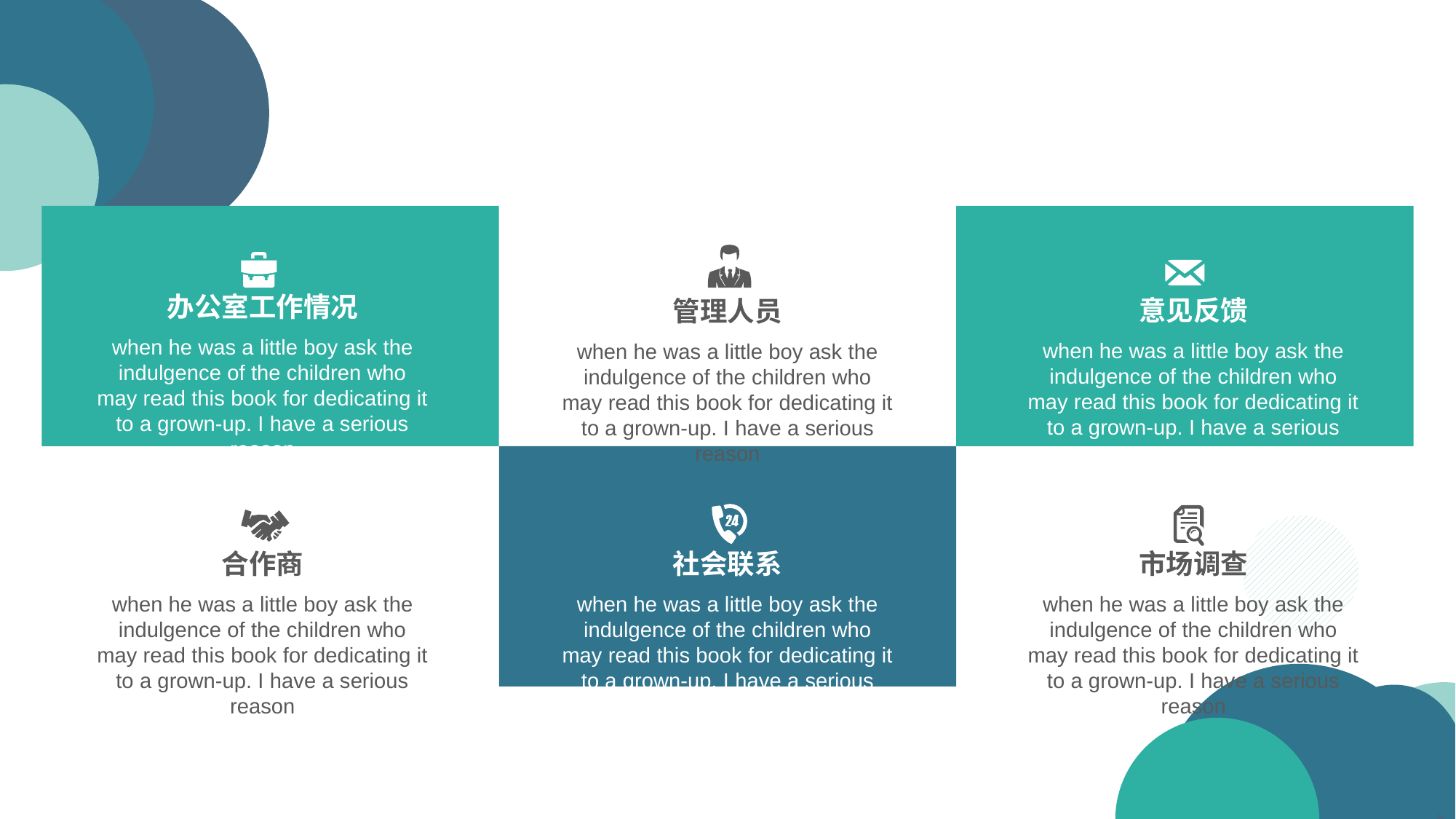

办公室工作情况
when he was a little boy ask the indulgence of the children who may read this book for dedicating it to a grown-up. I have a serious reason

意见反馈
when he was a little boy ask the indulgence of the children who may read this book for dedicating it to a grown-up. I have a serious reason

管理人员
when he was a little boy ask the indulgence of the children who may read this book for dedicating it to a grown-up. I have a serious reason

社会联系
when he was a little boy ask the indulgence of the children who may read this book for dedicating it to a grown-up. I have a serious reason

合作商
市场调查
when he was a little boy ask the indulgence of the children who may read this book for dedicating it to a grown-up. I have a serious reason
when he was a little boy ask the indulgence of the children who may read this book for dedicating it to a grown-up. I have a serious reason